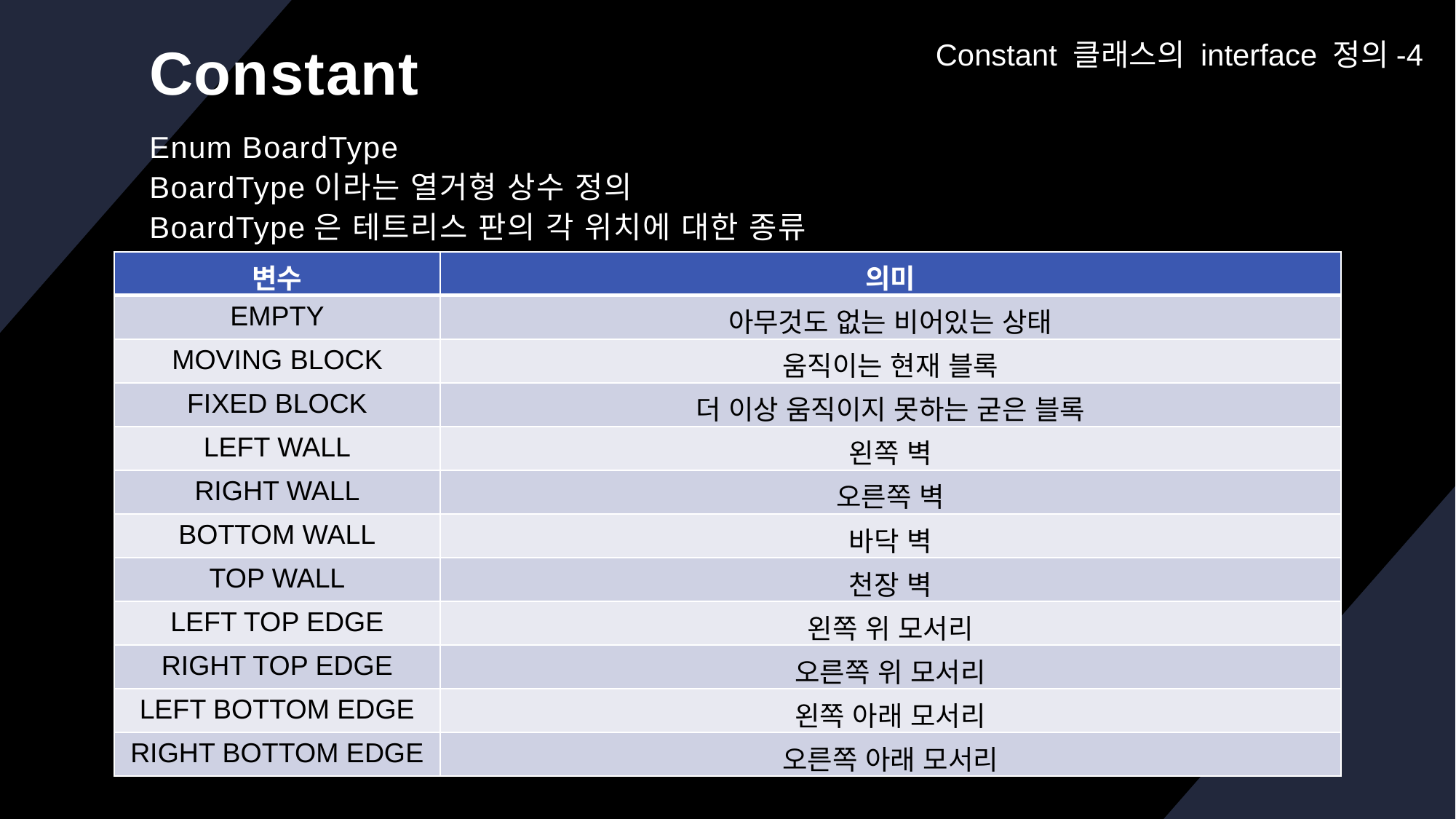

# Constant

Enum BoardType
BoardType이라는 열거형 상수 정의
BoardType은 테트리스 판의 각 위치에 대한 종류
Constant 클래스의 interface 정의-4

| 변수 | 의미 |
| --- | --- |
| EMPTY | 아무것도 없는 비어있는 상태 |
| MOVING BLOCK | 움직이는 현재 블록 |
| FIXED BLOCK | 더 이상 움직이지 못하는 굳은 블록 |
| LEFT WALL | 왼쪽 벽 |
| RIGHT WALL | 오른쪽 벽 |
| BOTTOM WALL | 바닥 벽 |
| TOP WALL | 천장 벽 |
| LEFT TOP EDGE | 왼쪽 위 모서리 |
| RIGHT TOP EDGE | 오른쪽 위 모서리 |
| LEFT BOTTOM EDGE | 왼쪽 아래 모서리 |
| RIGHT BOTTOM EDGE | 오른쪽 아래 모서리 |
MySQL과 Eclipse 연동